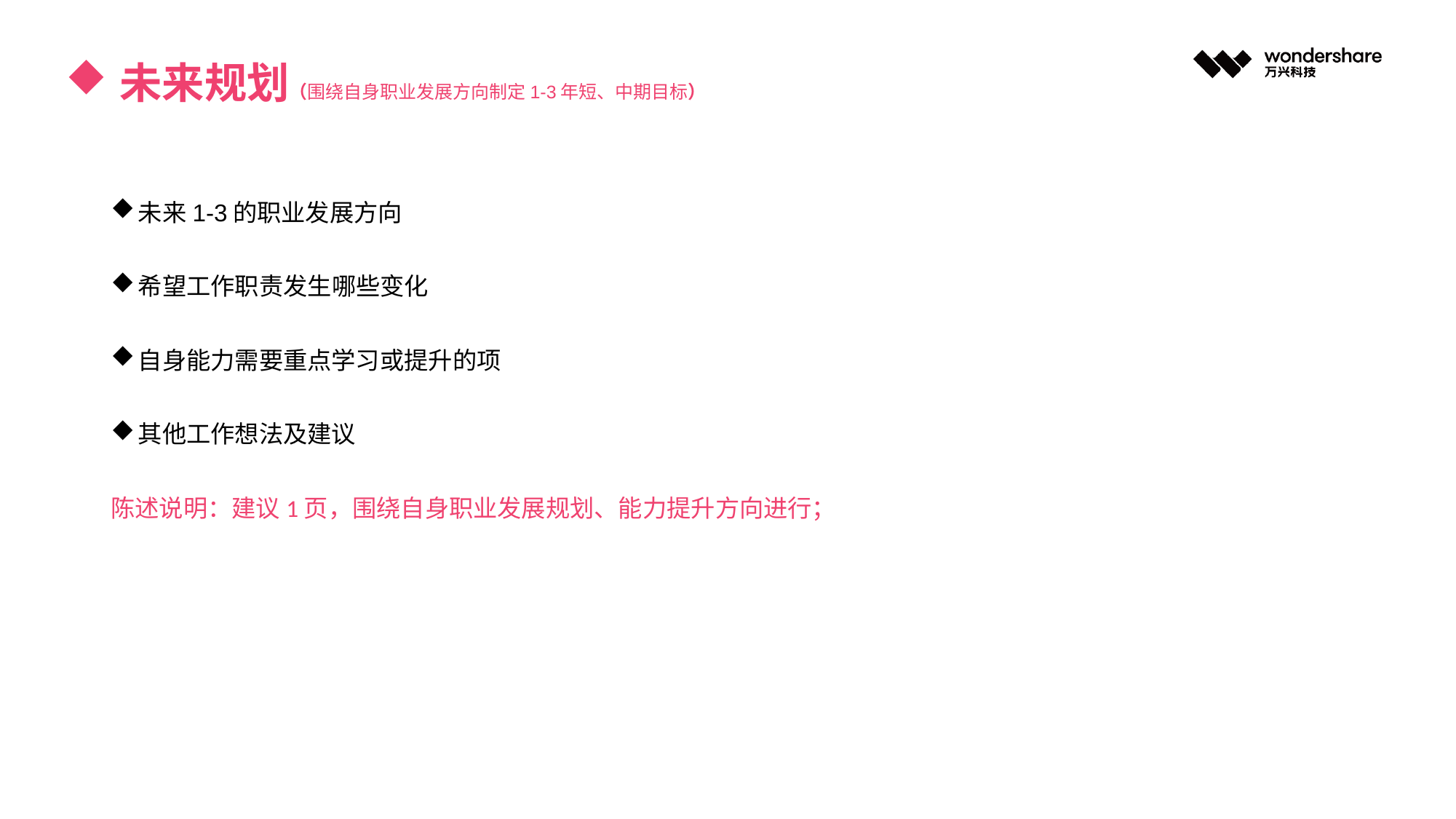

未来规划（围绕自身职业发展方向制定1-3年短、中期目标）
未来1-3的职业发展方向
希望工作职责发生哪些变化
自身能力需要重点学习或提升的项
其他工作想法及建议
陈述说明：建议1页，围绕自身职业发展规划、能力提升方向进行；